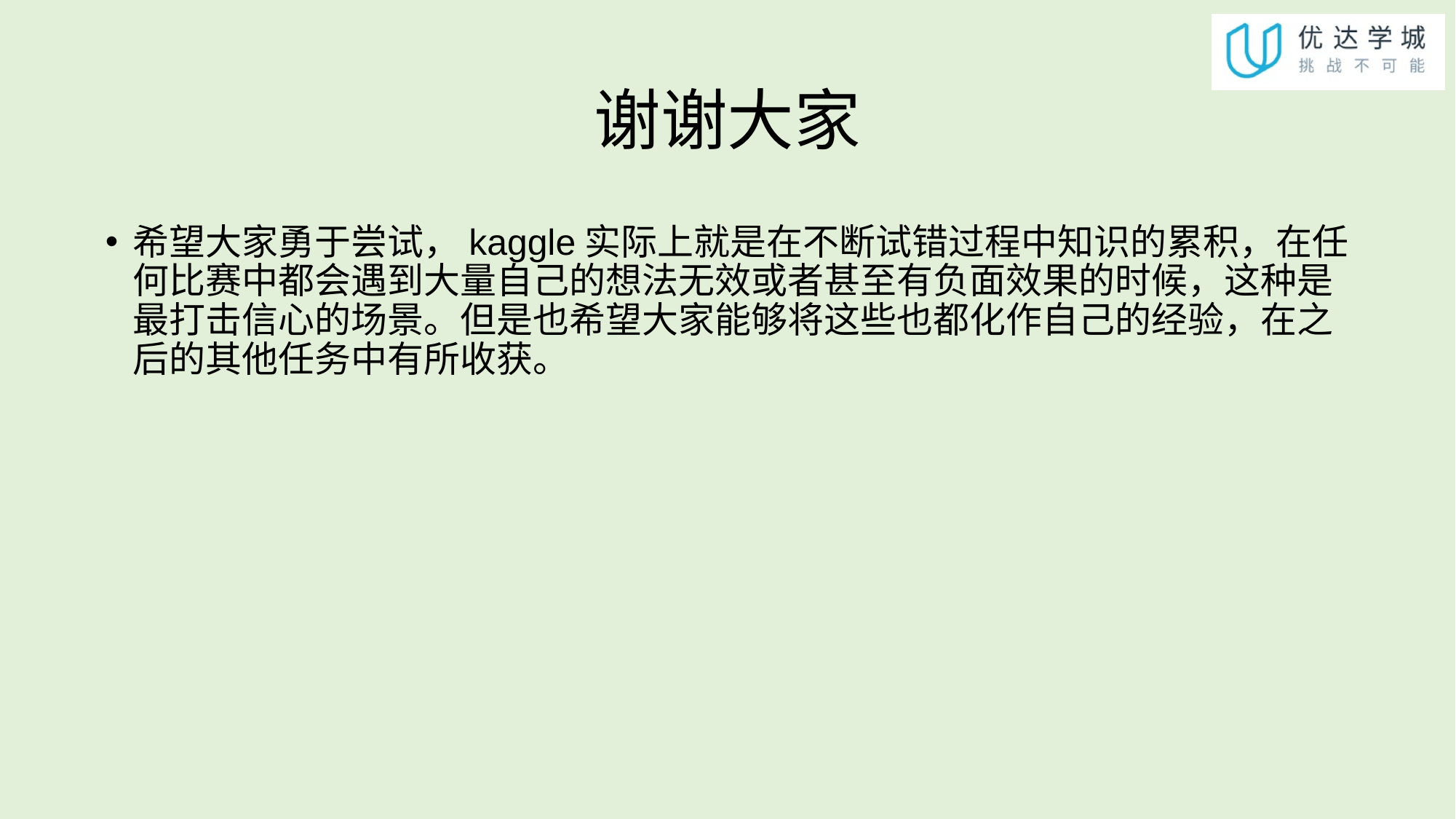

# 谢谢大家
希望大家勇于尝试，kaggle实际上就是在不断试错过程中知识的累积，在任何比赛中都会遇到大量自己的想法无效或者甚至有负面效果的时候，这种是最打击信心的场景。但是也希望大家能够将这些也都化作自己的经验，在之后的其他任务中有所收获。